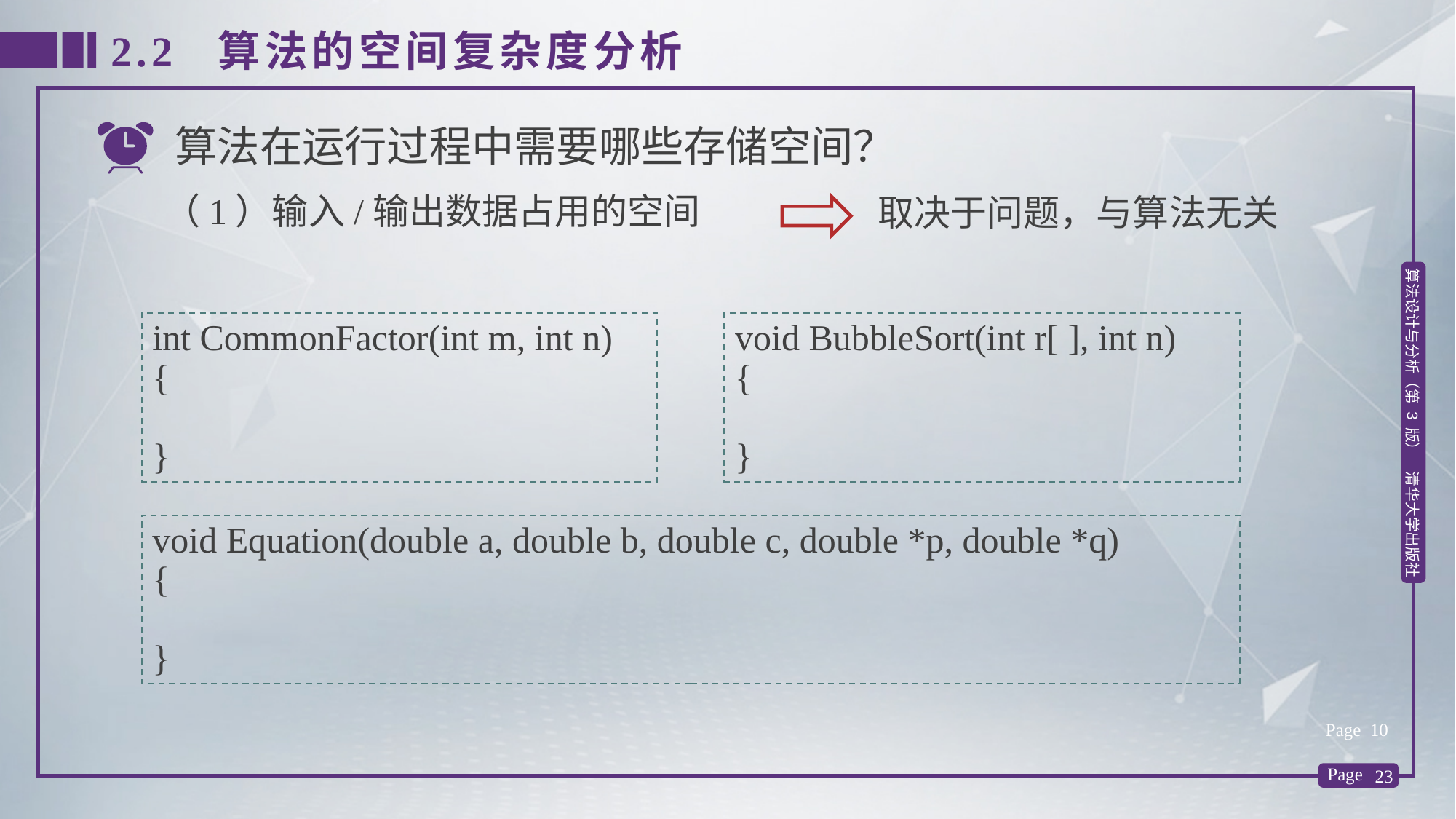

2.2  算法的空间复杂度分析
算法在运行过程中需要哪些存储空间？

（1）输入/输出数据占用的空间
取决于问题，与算法无关

int CommonFactor(int m, int n)
{

}
void BubbleSort(int r[ ], int n)
{

}
void Equation(double a, double b, double c, double *p, double *q)
{

}
Page  10